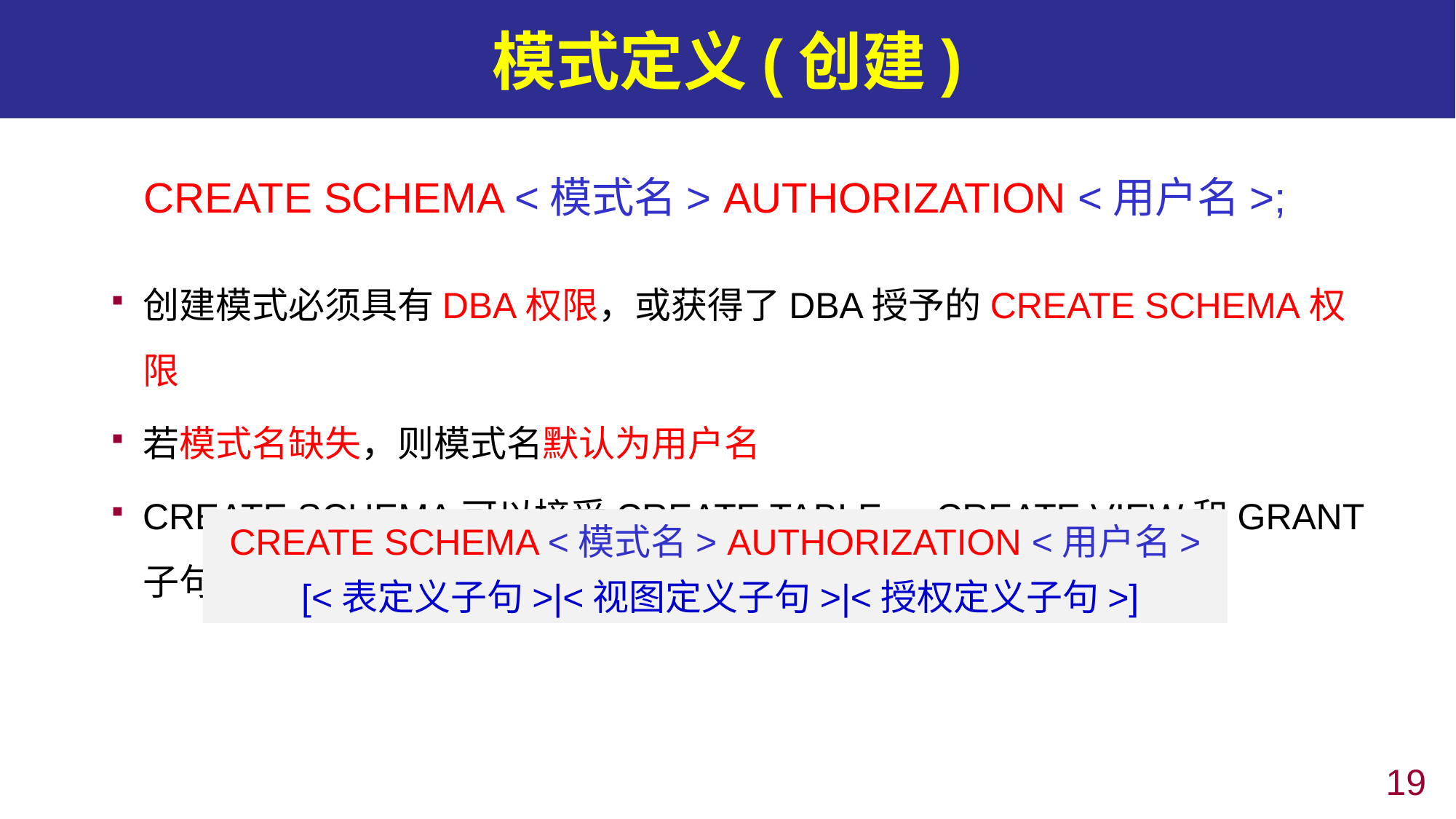

# 模式定义(创建)
CREATE SCHEMA <模式名> AUTHORIZATION <用户名>;
创建模式必须具有DBA权限，或获得了DBA授予的CREATE SCHEMA权限
若模式名缺失，则模式名默认为用户名
CREATE SCHEMA可以接受CREATE TABLE，CREATE VIEW和GRANT子句

CREATE SCHEMA <模式名> AUTHORIZATION <用户名>
 [<表定义子句>|<视图定义子句>|<授权定义子句>]
19